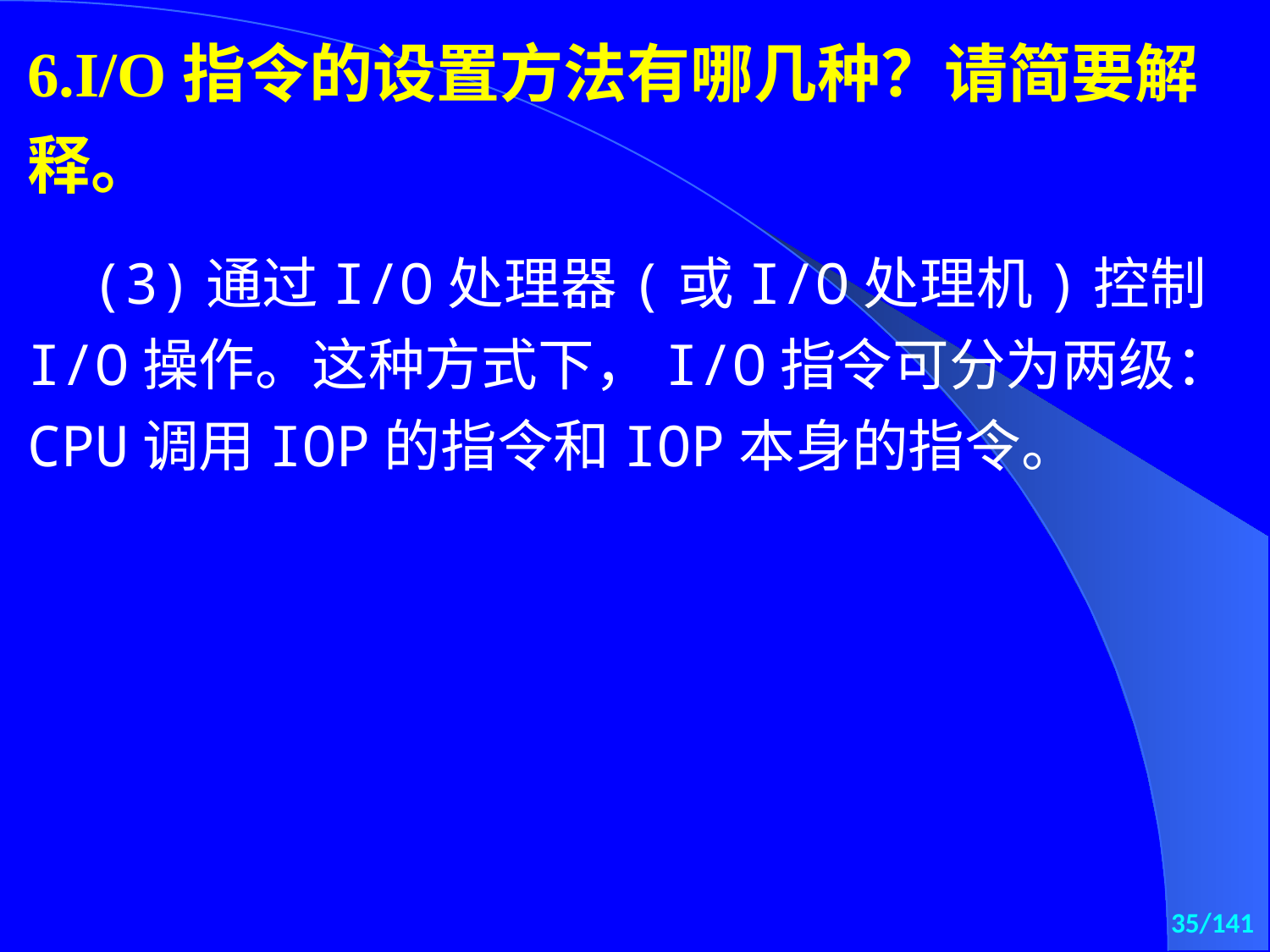

6.I/O指令的设置方法有哪几种？请简要解释。
(3)通过I/O处理器(或I/O处理机)控制I/O操作。这种方式下，I/O指令可分为两级：CPU调用IOP的指令和IOP本身的指令。
35/141